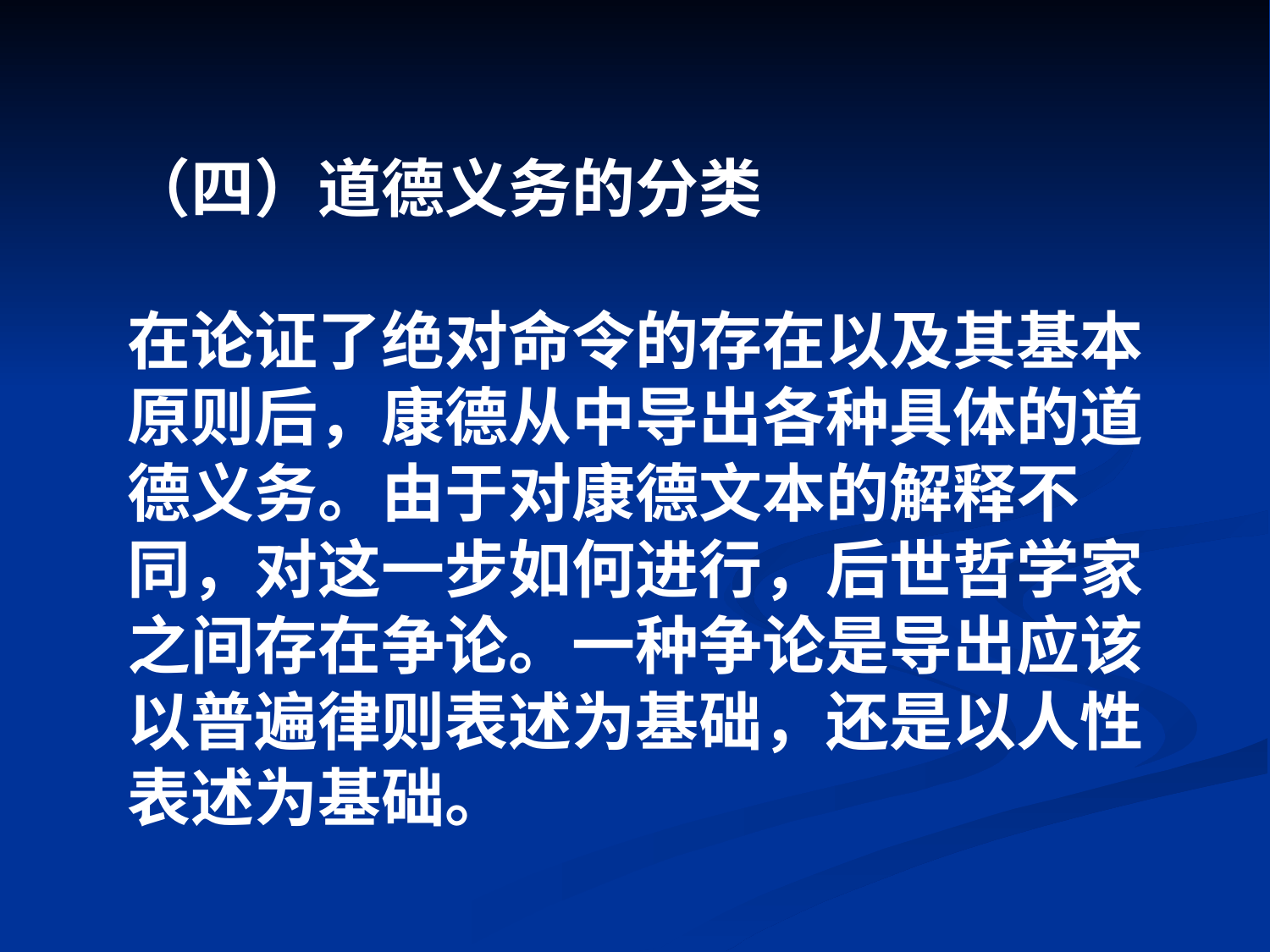

（四）道德义务的分类

在论证了绝对命令的存在以及其基本原则后，康德从中导出各种具体的道德义务。由于对康德文本的解释不同，对这一步如何进行，后世哲学家之间存在争论。一种争论是导出应该以普遍律则表述为基础，还是以人性表述为基础。